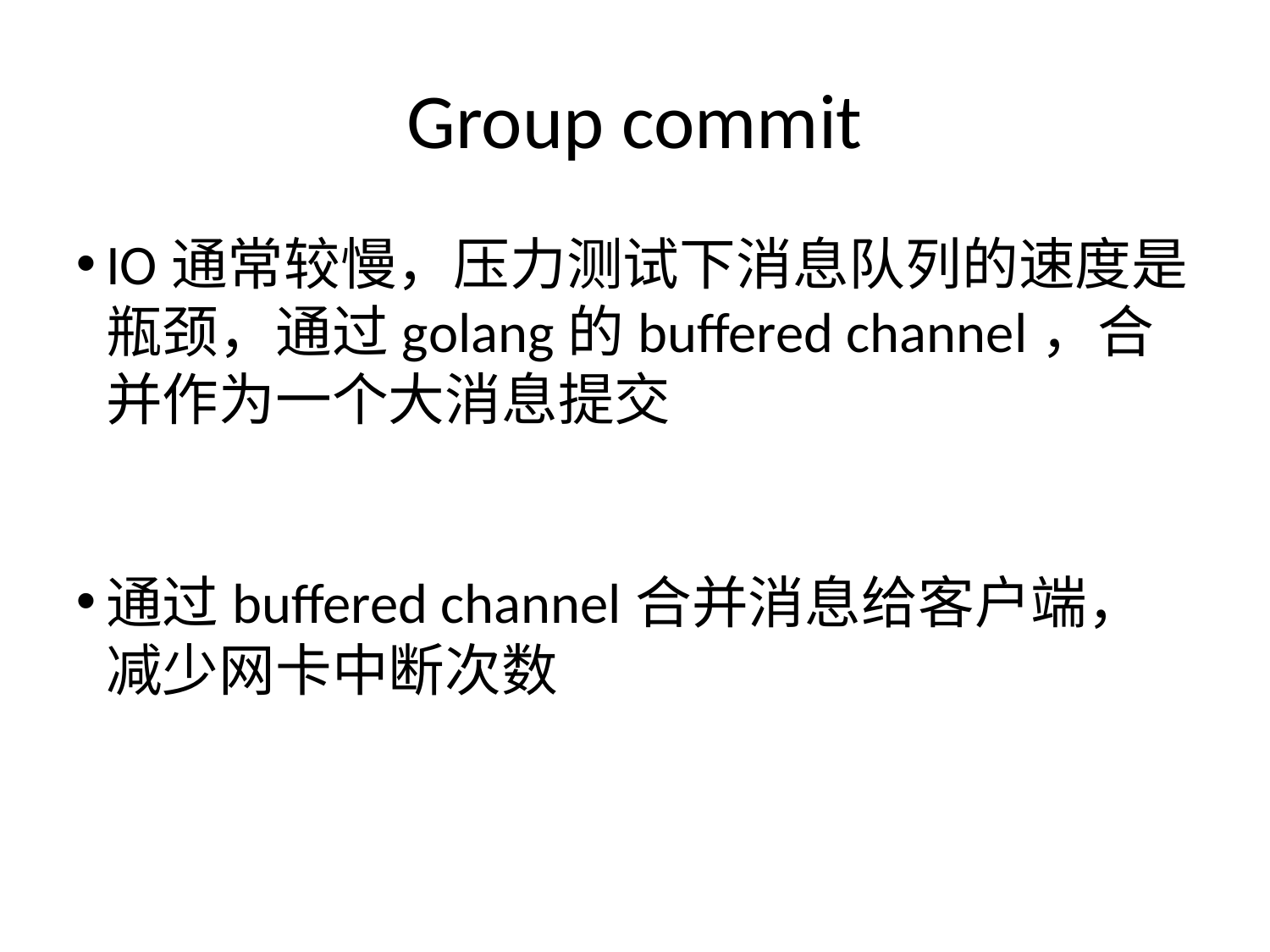

Group commit
IO通常较慢，压力测试下消息队列的速度是瓶颈，通过golang的buffered channel，合并作为一个大消息提交

通过buffered channel合并消息给客户端，减少网卡中断次数